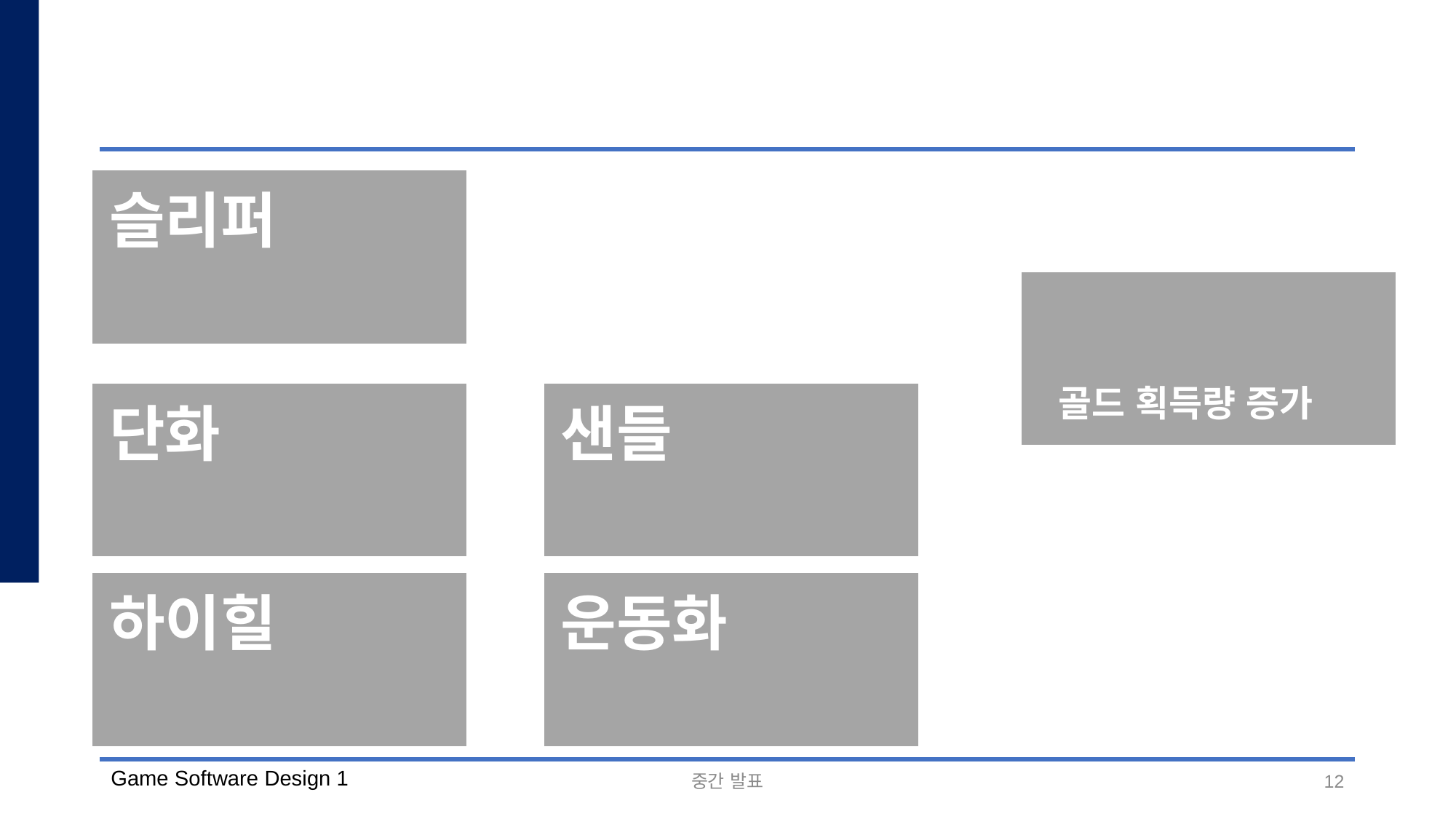

슬리퍼

골드 획득량 증가

단화
샌들

하이힐
운동화
중간 발표
12